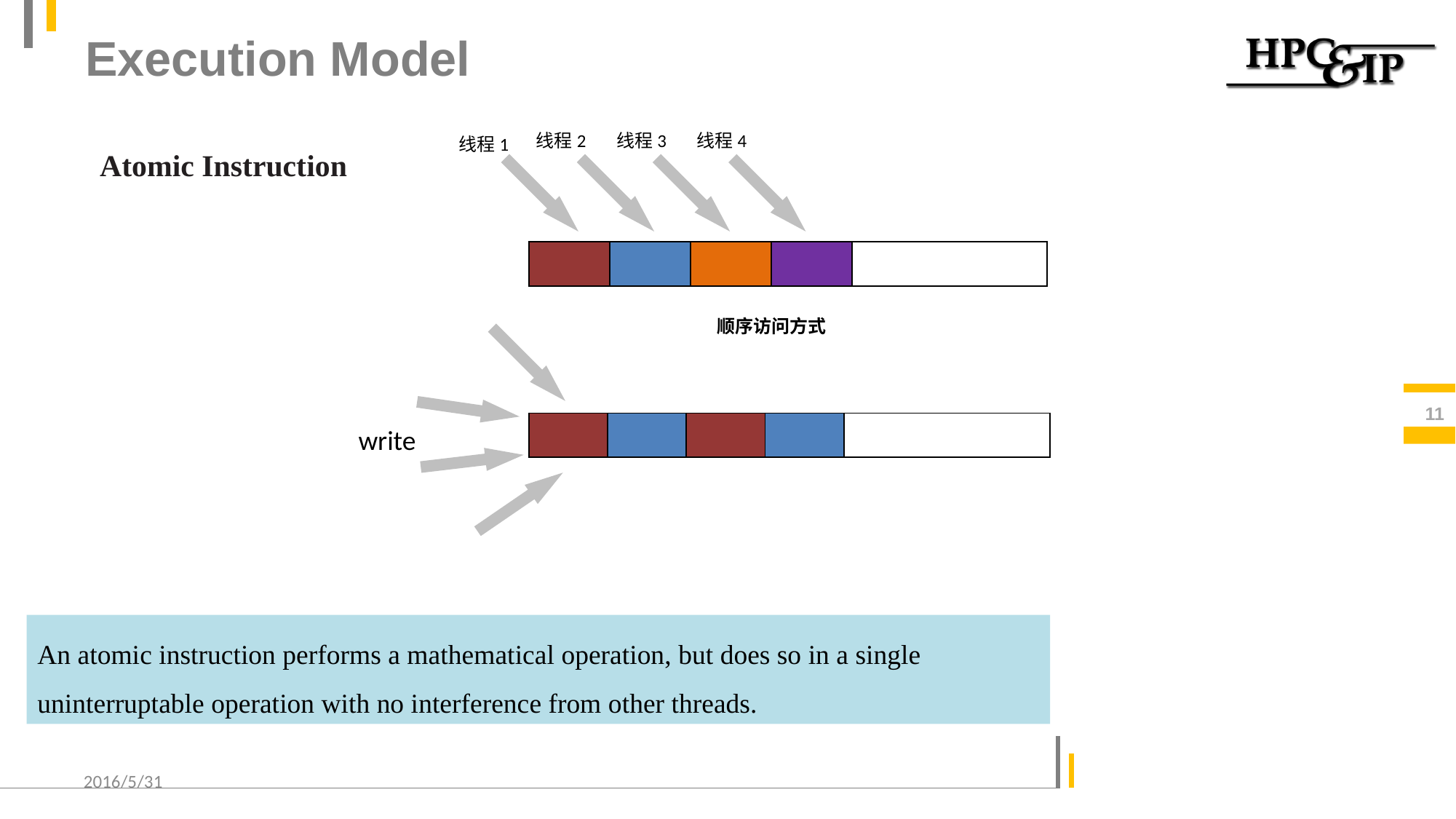

# Execution Model
线程2
线程3
线程4
线程1
Atomic Instruction

|  |  |  |  |  |
| --- | --- | --- | --- | --- |
顺序访问方式

11

|  |  |  |  |  |
| --- | --- | --- | --- | --- |
write

An atomic instruction performs a mathematical operation, but does so in a single uninterruptable operation with no interference from other threads.
2016/5/31